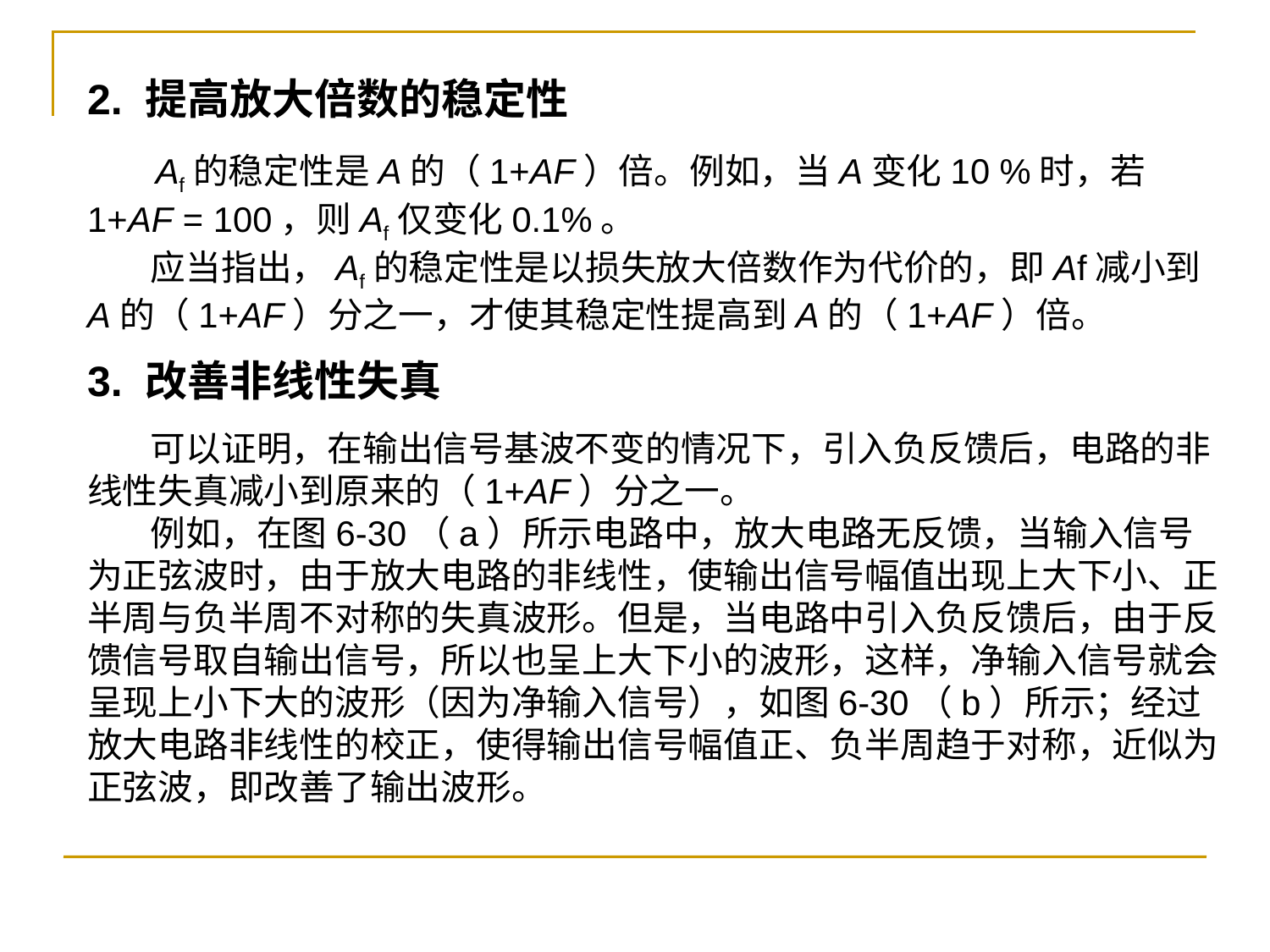

2. 提高放大倍数的稳定性
       Af的稳定性是A的（1+AF）倍。例如，当A变化10 %时，若1+AF = 100，则Af仅变化0.1%。
       应当指出，Af的稳定性是以损失放大倍数作为代价的，即Af减小到A的（1+AF）分之一，才使其稳定性提高到A的（1+AF）倍。
3. 改善非线性失真
       可以证明，在输出信号基波不变的情况下，引入负反馈后，电路的非线性失真减小到原来的（1+AF）分之一。
       例如，在图6-30（a）所示电路中，放大电路无反馈，当输入信号为正弦波时，由于放大电路的非线性，使输出信号幅值出现上大下小、正半周与负半周不对称的失真波形。但是，当电路中引入负反馈后，由于反馈信号取自输出信号，所以也呈上大下小的波形，这样，净输入信号就会呈现上小下大的波形（因为净输入信号），如图6-30（b）所示；经过放大电路非线性的校正，使得输出信号幅值正、负半周趋于对称，近似为正弦波，即改善了输出波形。